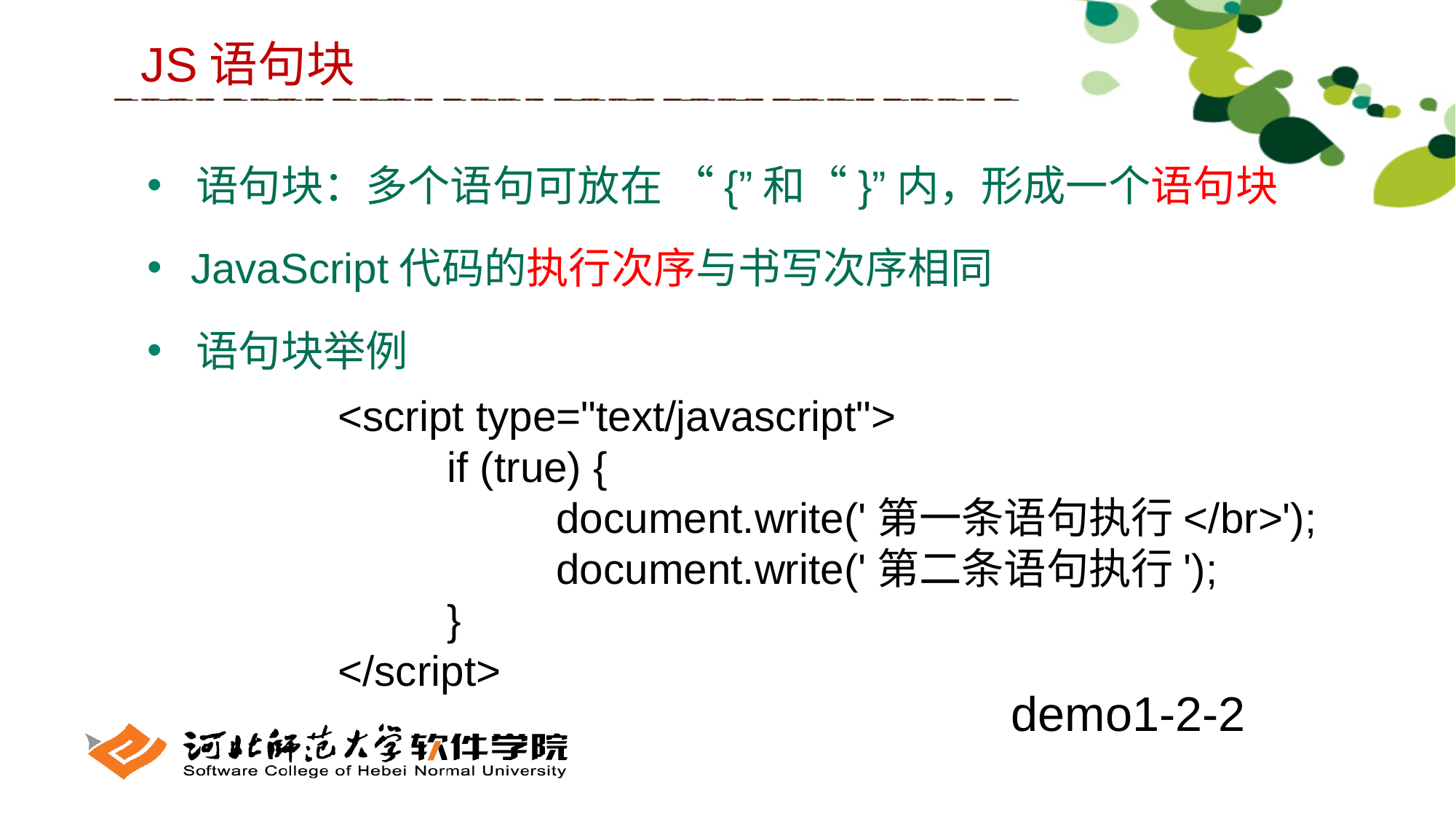

JS语句块
  语句块：多个语句可放在 “{”和“}”内，形成一个语句块
  JavaScript代码的执行次序与书写次序相同
  语句块举例
	<script type="text/javascript">
		if (true) {
			document.write('第一条语句执行</br>');
			document.write('第二条语句执行');
		}
	</script>
demo1-2-2